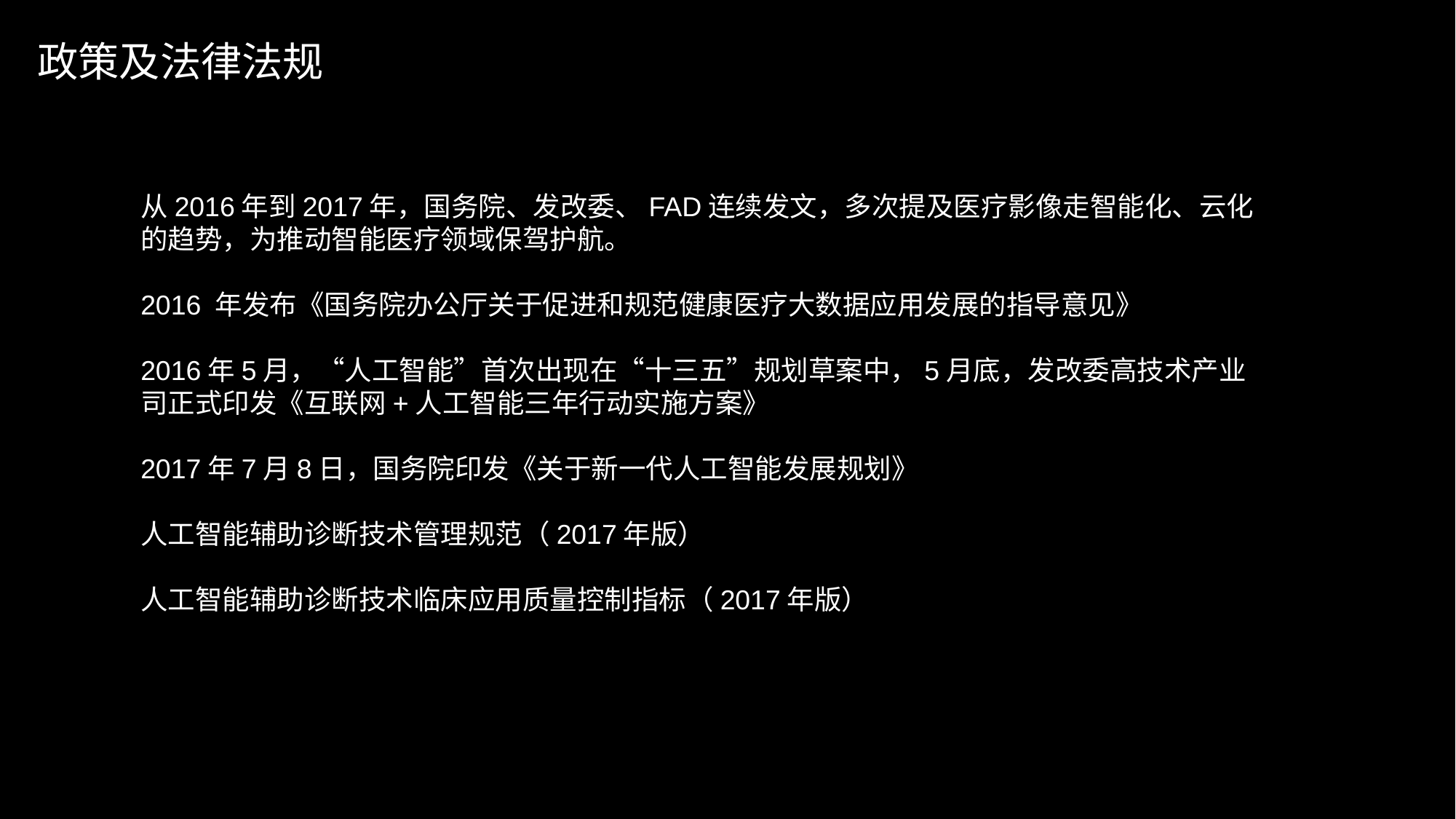

政策及法律法规
从2016年到2017年，国务院、发改委、FAD连续发文，多次提及医疗影像走智能化、云化的趋势，为推动智能医疗领域保驾护航。

2016 年发布《国务院办公厅关于促进和规范健康医疗大数据应用发展的指导意见》

2016年5月，“人工智能”首次出现在“十三五”规划草案中，5月底，发改委高技术产业司正式印发《互联网+人工智能三年行动实施方案》

2017年7月8日，国务院印发《关于新一代人工智能发展规划》

人工智能辅助诊断技术管理规范（2017年版）

人工智能辅助诊断技术临床应用质量控制指标（2017年版）